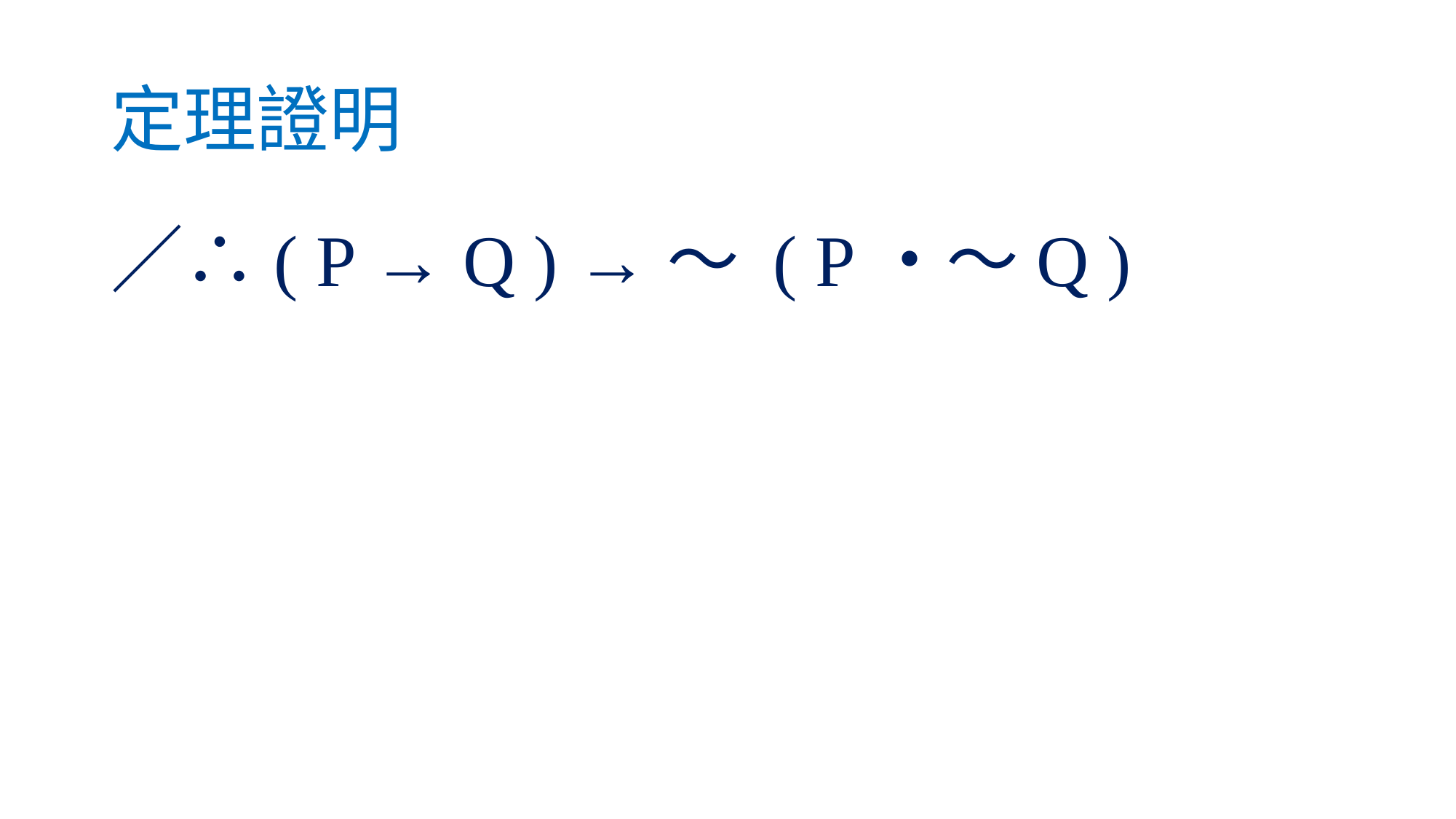

# 定理證明
／∴( P → Q ) →～ ( P・～Q )